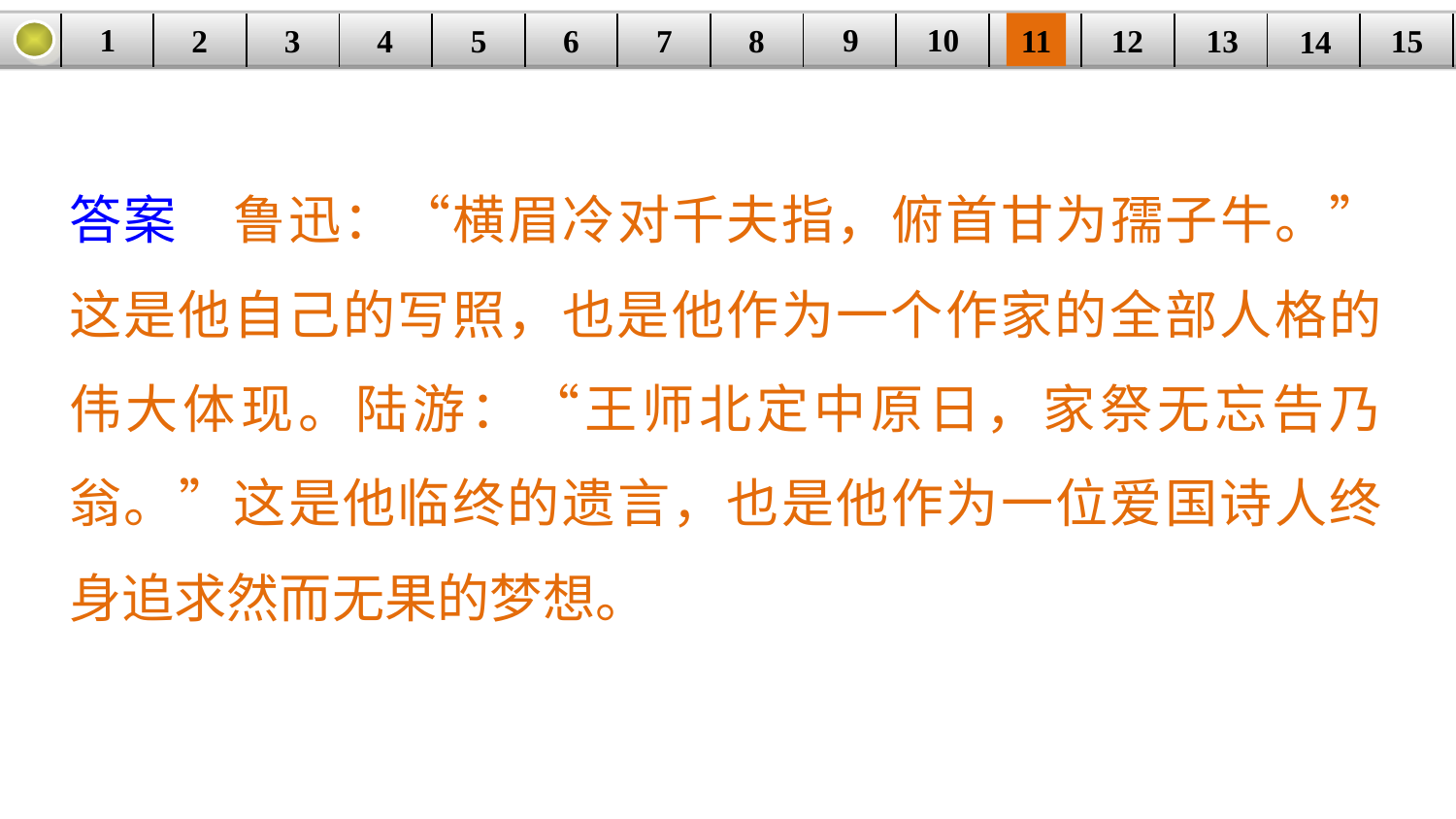

9
10
1
3
4
5
6
8
11
2
12
15
|  |  |  |  |  |  |  |  |  |  |  |  |  |  |  |
| --- | --- | --- | --- | --- | --- | --- | --- | --- | --- | --- | --- | --- | --- | --- |
7
13
14

答案　鲁迅：“横眉冷对千夫指，俯首甘为孺子牛。”这是他自己的写照，也是他作为一个作家的全部人格的伟大体现。陆游：“王师北定中原日，家祭无忘告乃翁。”这是他临终的遗言，也是他作为一位爱国诗人终身追求然而无果的梦想。